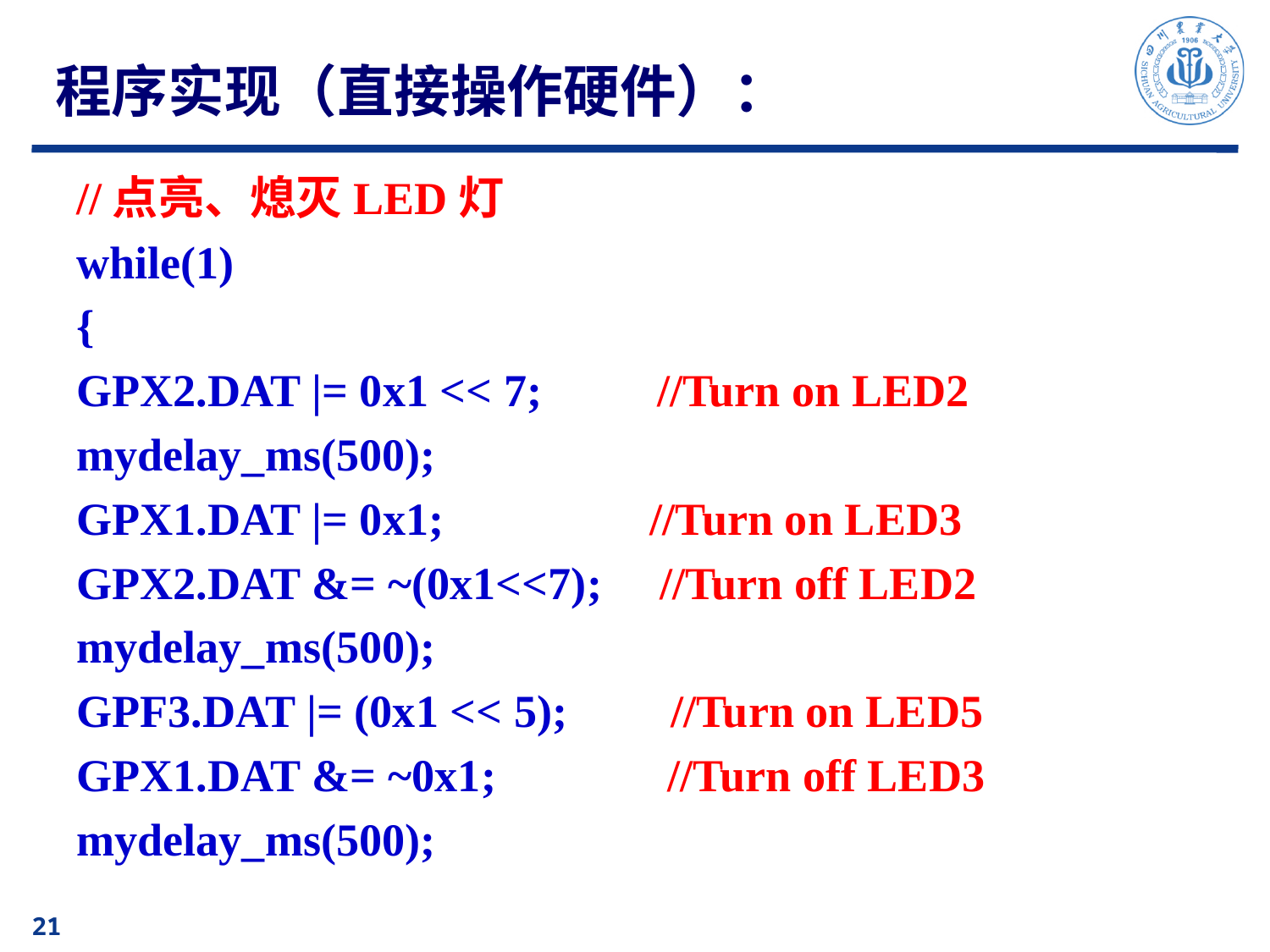

# 程序实现（直接操作硬件）：
//点亮、熄灭LED灯
while(1)
{
GPX2.DAT |= 0x1 << 7;          //Turn on LED2
mydelay_ms(500);
GPX1.DAT |= 0x1;                  //Turn on LED3
GPX2.DAT &= ~(0x1<<7);     //Turn off LED2
mydelay_ms(500);
GPF3.DAT |= (0x1 << 5);         //Turn on LED5
GPX1.DAT &= ~0x1;               //Turn off LED3
mydelay_ms(500);